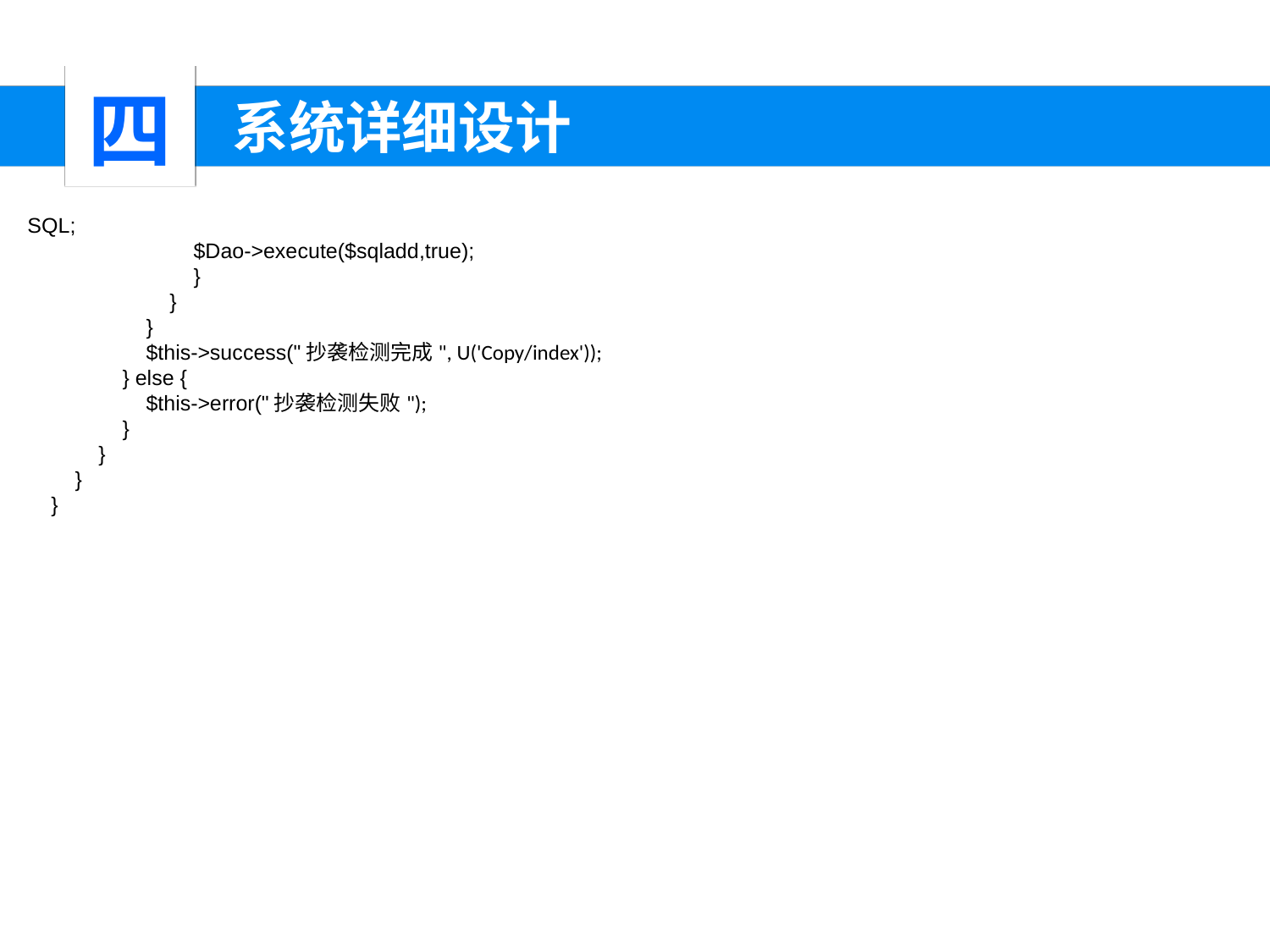

四
                系统详细设计
SQL;
                            $Dao->execute($sqladd,true);
                            }
                        }
                    }
                    $this->success("抄袭检测完成", U('Copy/index'));
                } else {
                    $this->error("抄袭检测失败");
                }
            }
        }
    }